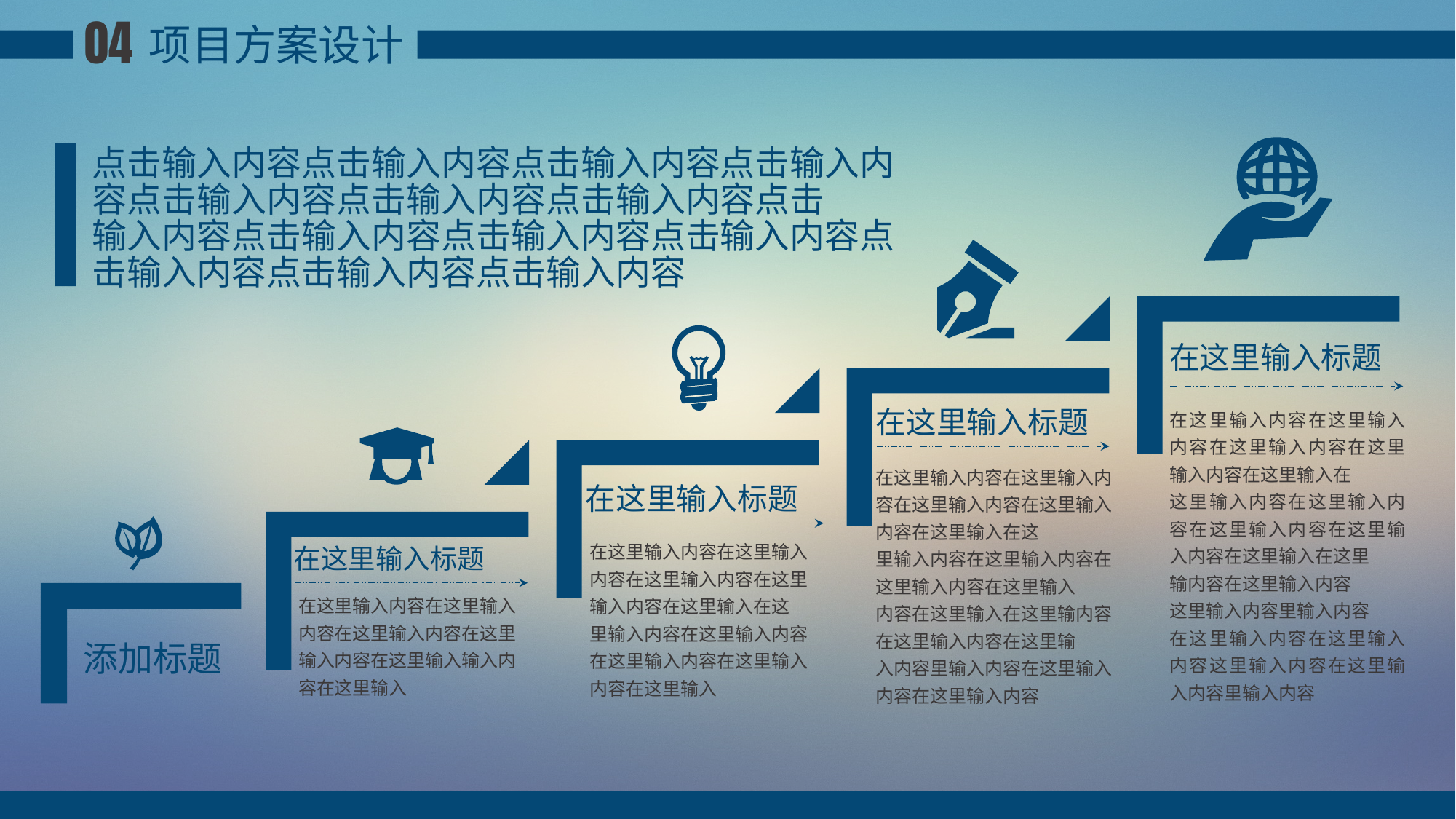

04
项目方案设计

点击输入内容点击输入内容点击输入内容点击输入内容点击输入内容点击输入内容点击输入内容点击
输入内容点击输入内容点击输入内容点击输入内容点击输入内容点击输入内容点击输入内容

在这里输入标题
在这里输入内容在这里输入内容在这里输入内容在这里输入内容在这里输入在
这里输入内容在这里输入内容在这里输入内容在这里输入内容在这里输入在这里
输内容在这里输入内容
这里输入内容里输入内容
在这里输入内容在这里输入内容这里输入内容在这里输入内容里输入内容
在这里输入标题
在这里输入内容在这里输入内容在这里输入内容在这里输入内容在这里输入在这
里输入内容在这里输入内容在这里输入内容在这里输入
内容在这里输入在这里输内容在这里输入内容在这里输
入内容里输入内容在这里输入内容在这里输入内容

在这里输入标题
在这里输入内容在这里输入内容在这里输入内容在这里输入内容在这里输入在这
里输入内容在这里输入内容在这里输入内容在这里输入内容在这里输入

在这里输入标题
在这里输入内容在这里输入内容在这里输入内容在这里输入内容在这里输入输入内容在这里输入
添加标题